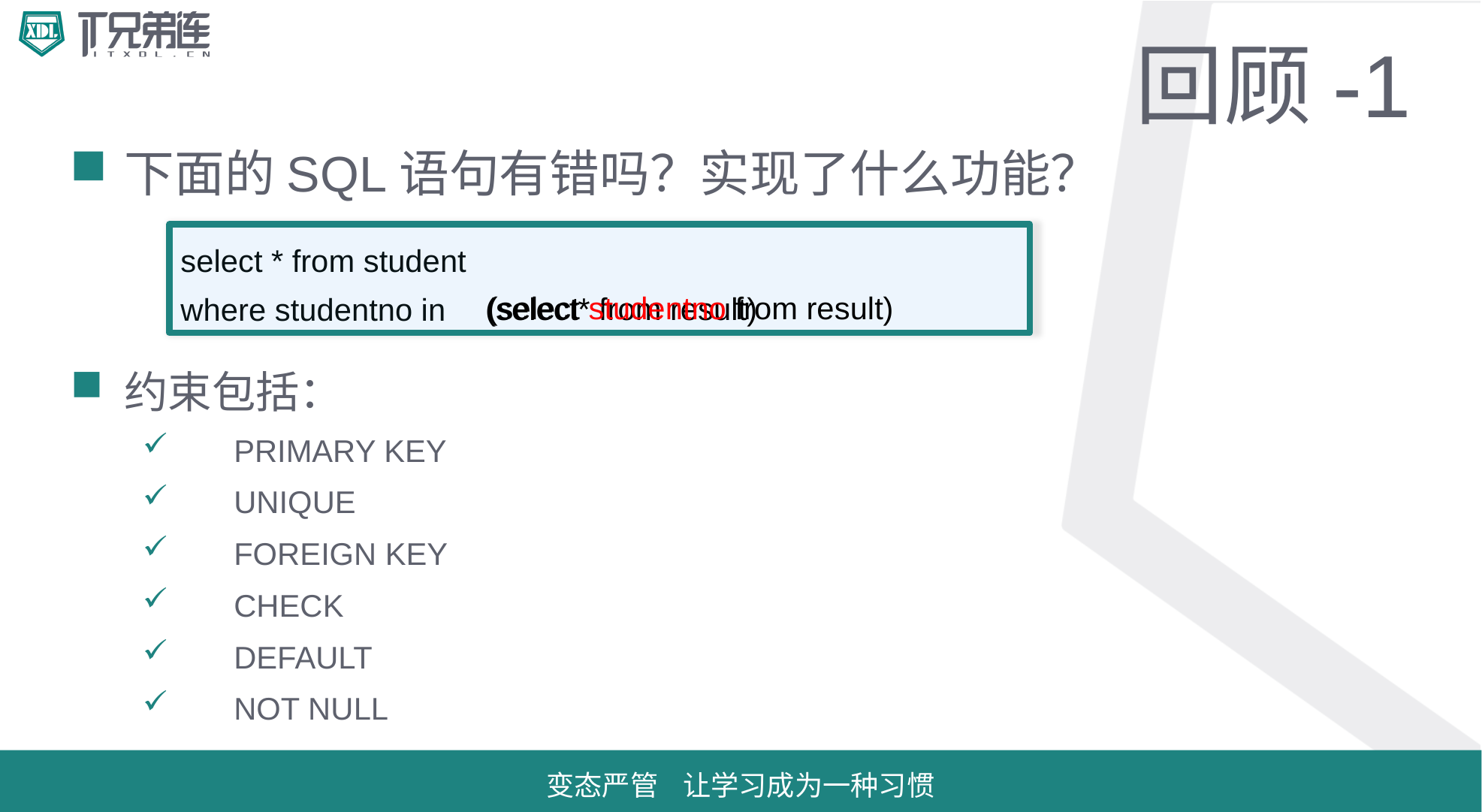

# 回顾-1
下面的SQL语句有错吗？实现了什么功能？

约束包括：
PRIMARY KEY
UNIQUE
FOREIGN KEY
CHECK
DEFAULT
NOT NULL
select * from student
where studentno in
(select studentno from result)
(select* from result)